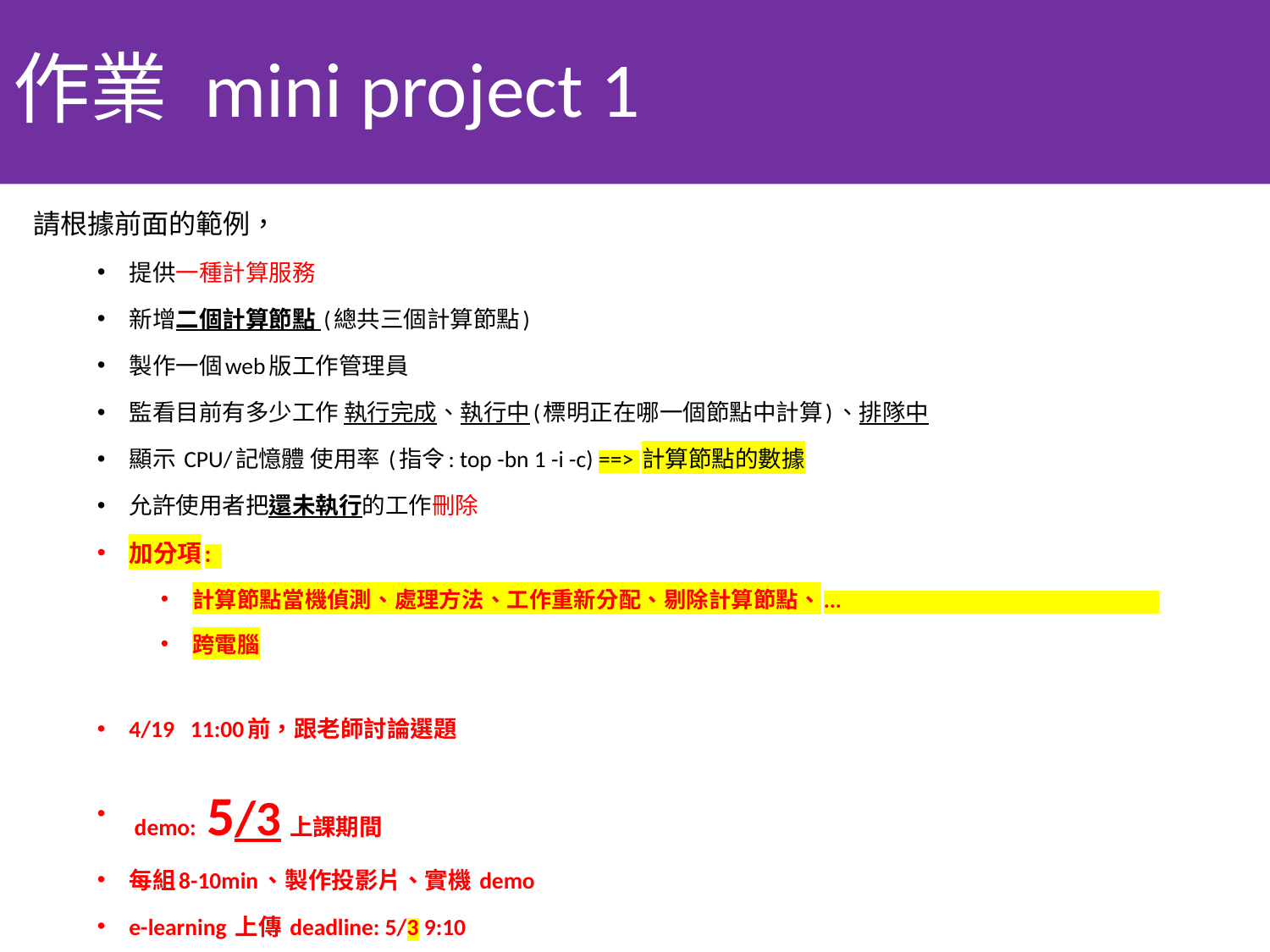

# 作業 mini project 1
請根據前面的範例，
提供一種計算服務
新增二個計算節點 (總共三個計算節點)
製作一個web版工作管理員
監看目前有多少工作 執行完成、執行中(標明正在哪一個節點中計算)、排隊中
顯示 CPU/記憶體 使用率 (指令: top -bn 1 -i -c) ==> 計算節點的數據
允許使用者把還未執行的工作刪除
加分項:
計算節點當機偵測、處理方法、工作重新分配、剔除計算節點、...
跨電腦

4/19   11:00前，跟老師討論選題
 demo:  5/3 上課期間
每組8-10min、製作投影片、實機 demo
e-learning 上傳 deadline: 5/3 9:10